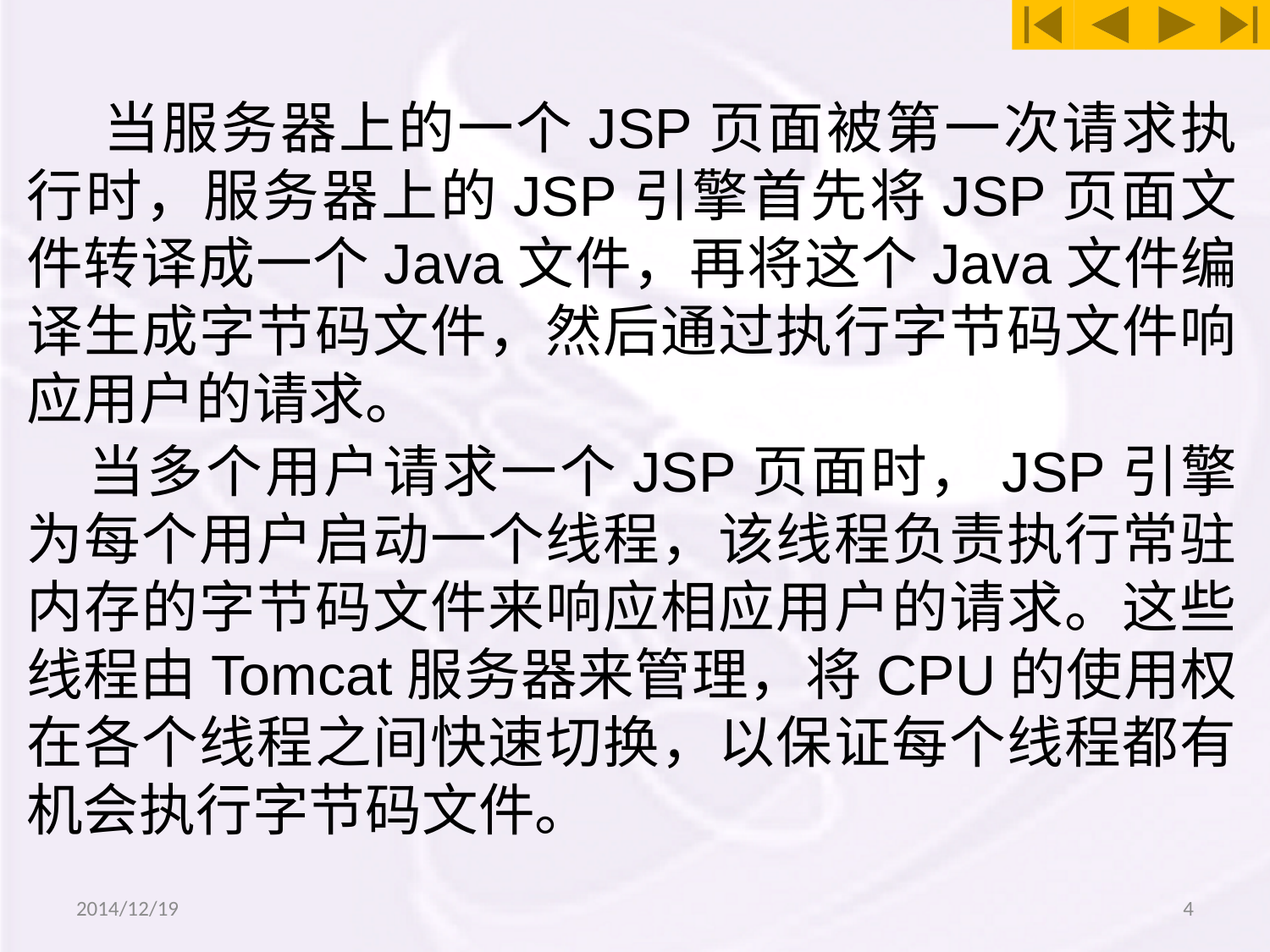

当服务器上的一个JSP页面被第一次请求执行时，服务器上的JSP引擎首先将JSP页面文件转译成一个Java文件，再将这个Java文件编译生成字节码文件，然后通过执行字节码文件响应用户的请求。
   当多个用户请求一个JSP页面时，JSP引擎为每个用户启动一个线程，该线程负责执行常驻内存的字节码文件来响应相应用户的请求。这些线程由Tomcat服务器来管理，将CPU的使用权在各个线程之间快速切换，以保证每个线程都有机会执行字节码文件。
2014/12/19
4